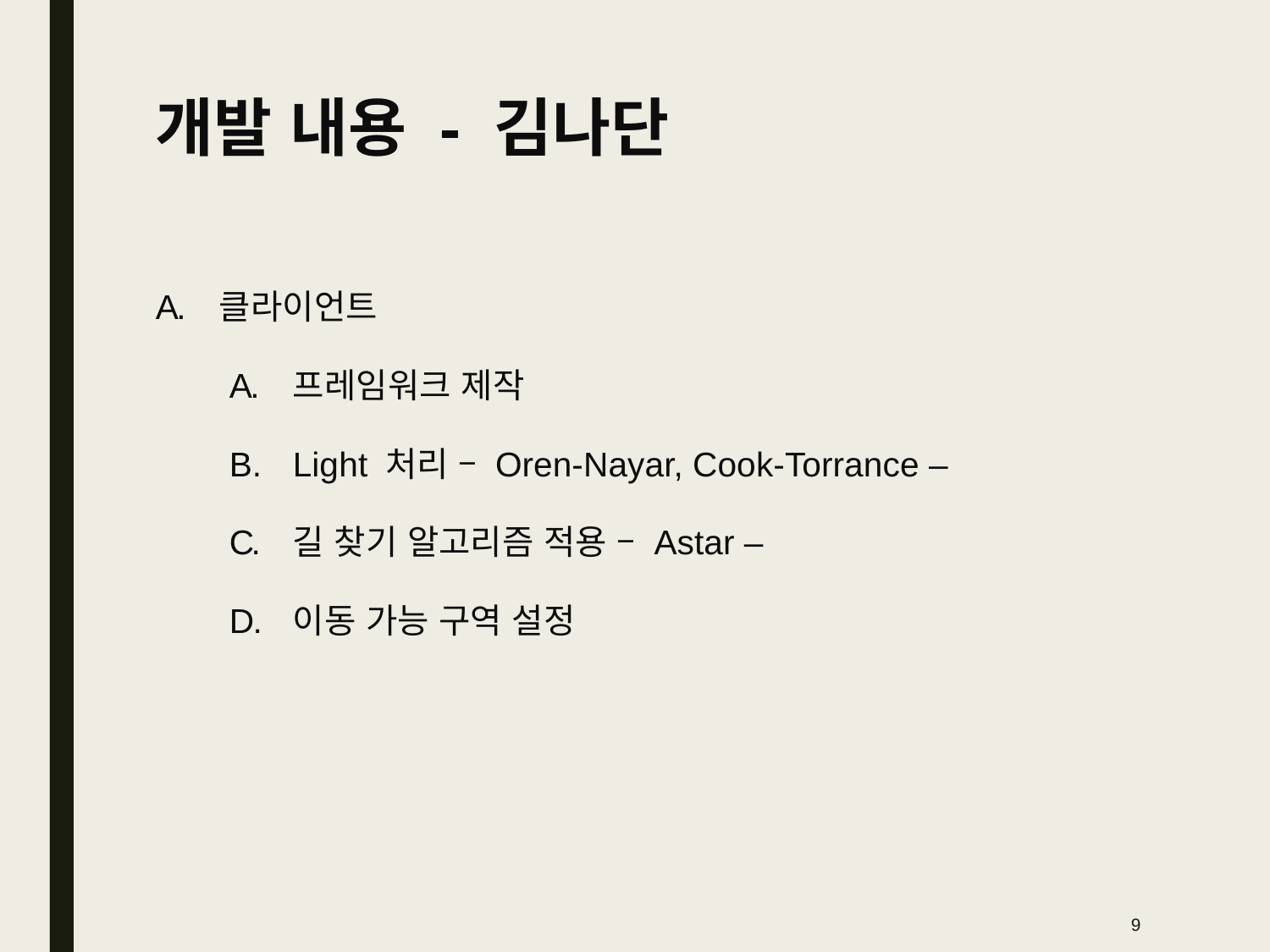

# 개발 내용 - 김나단
클라이언트
프레임워크 제작
Light 처리 – Oren-Nayar, Cook-Torrance –
길 찾기 알고리즘 적용 – Astar –
이동 가능 구역 설정
9